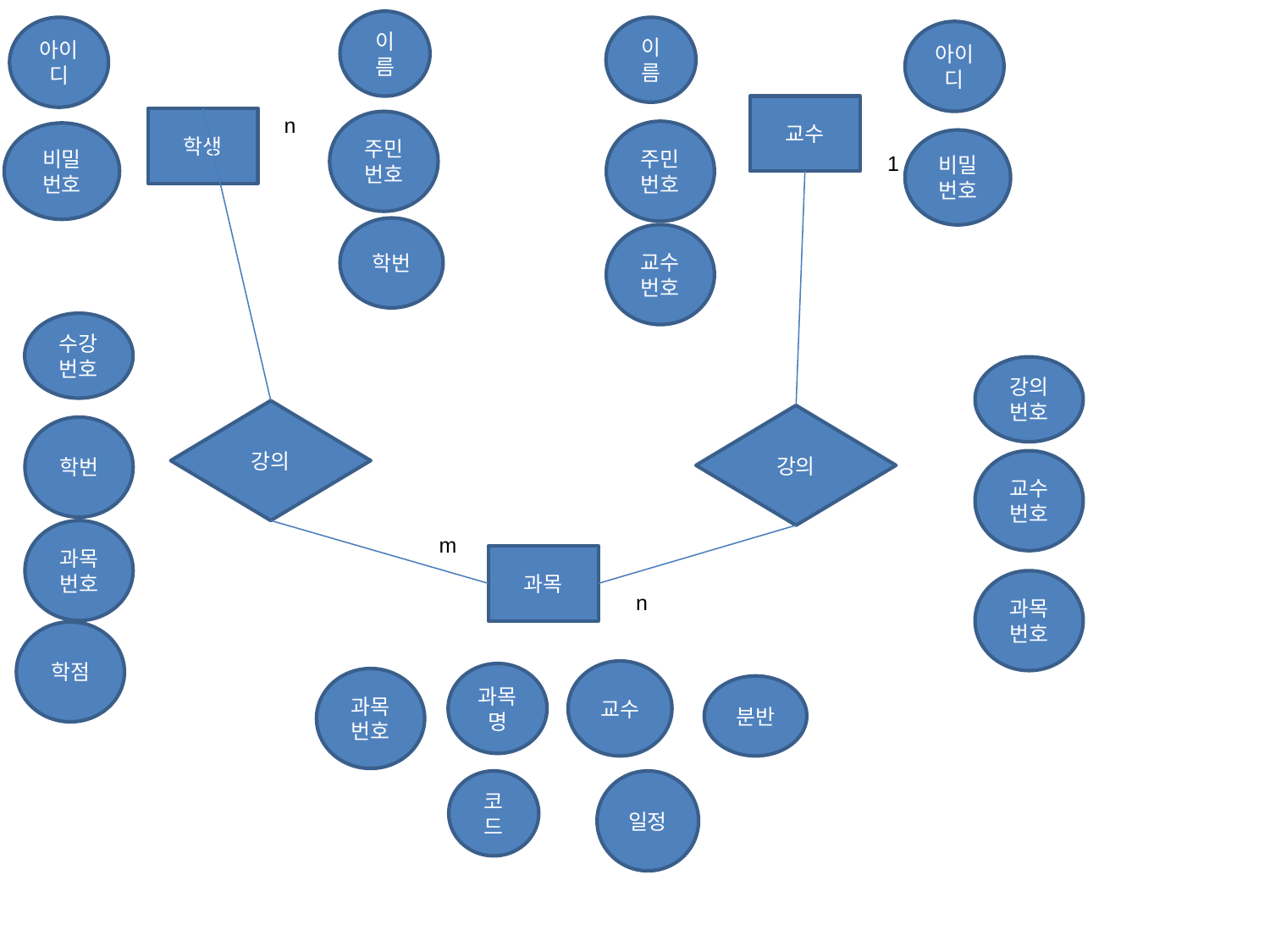

이름
아이디
이름
아이디
교수
n
학생
주민번호
주민번호
비밀번호
비밀번호
1
학번
교수번호
수강번호
강의번호
강의
강의
학번
교수번호
과목번호
m
과목
과목번호
n
학점
교수
과목명
과목번호
분반
코드
일정